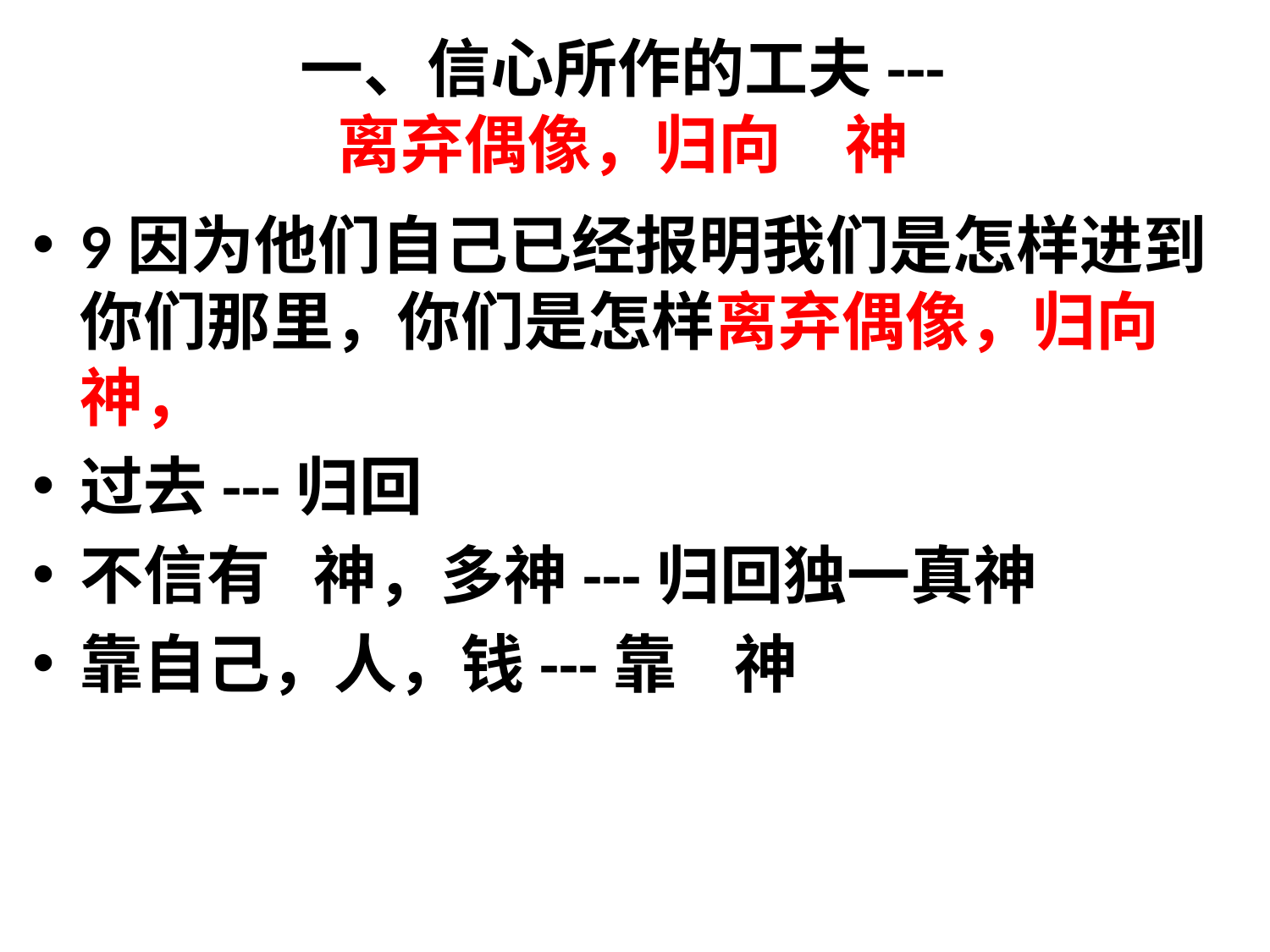

# 一、信心所作的工夫--- 离弃偶像，归向　神
9因为他们自己已经报明我们是怎样进到你们那里，你们是怎样离弃偶像，归向　神，
过去---归回
不信有   神，多神---归回独一真神
靠自己，人，钱---靠    神